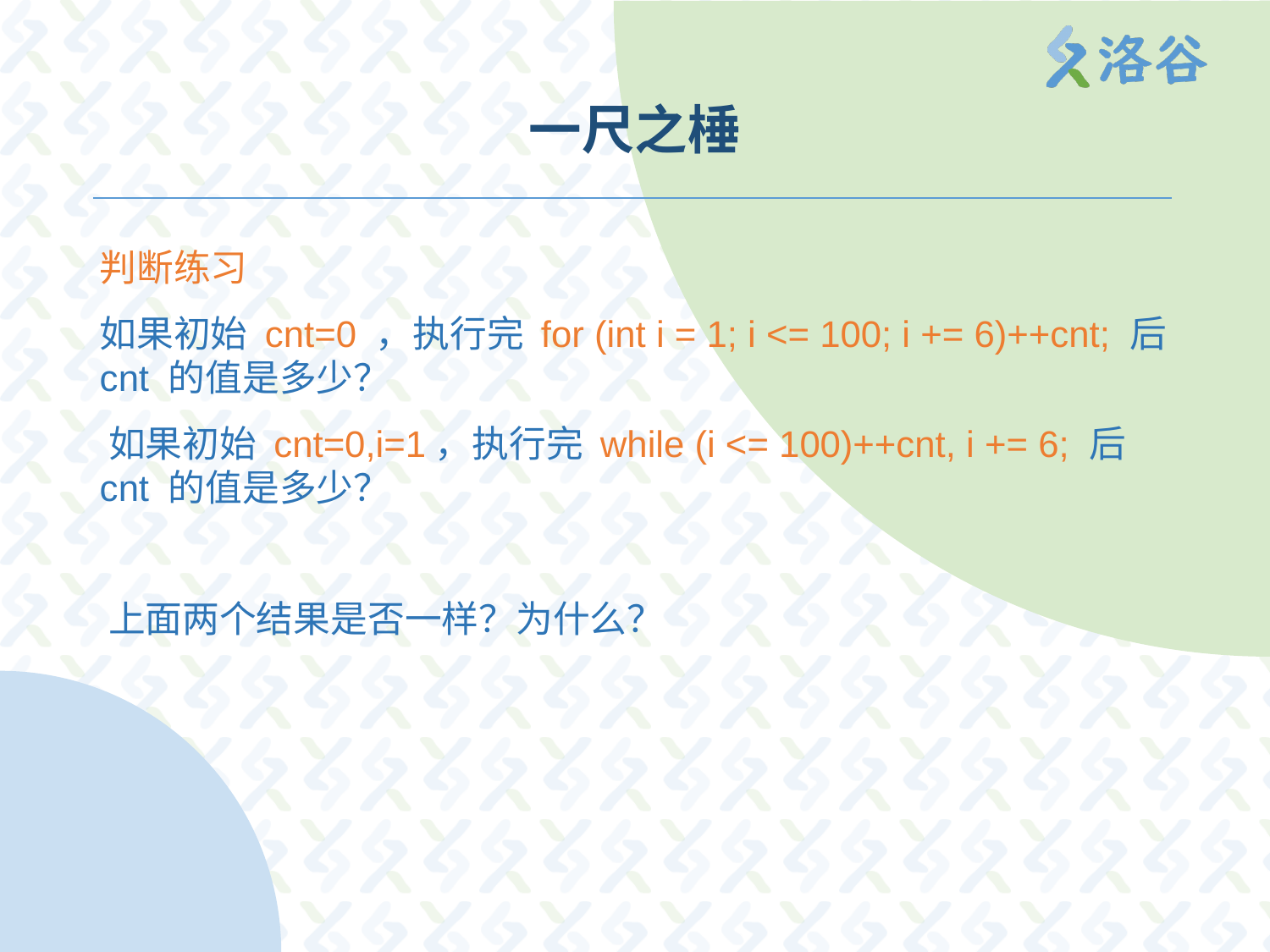

# 一尺之棰
判断练习
如果初始 cnt=0 ，执行完 for (int i = 1; i <= 100; i += 6)++cnt; 后 cnt 的值是多少？
​如果初始 cnt=0,i=1，执行完 while (i <= 100)++cnt, i += 6; 后 cnt 的值是多少？

​上面两个结果是否一样？为什么？